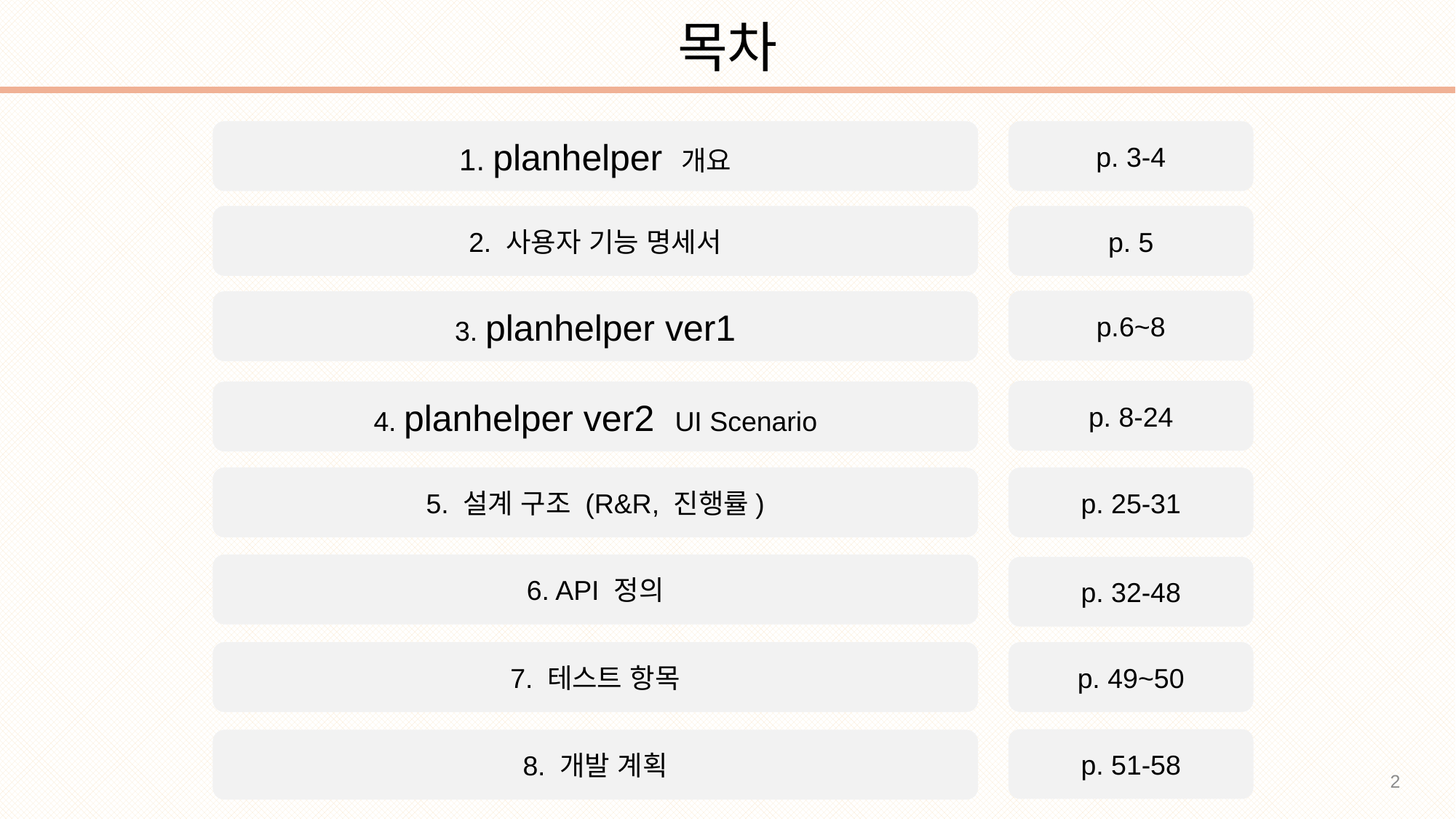

# 목차
p. 3-4
1. planhelper 개요
2. 사용자 기능 명세서
p. 5
p.6~8
3. planhelper ver1
p. 8-24
4. planhelper ver2  UI Scenario
p. 25-31
5. 설계 구조 (R&R, 진행률)
6. API 정의
p. 32-48
p. 49~50
7. 테스트 항목
p. 51-58
8. 개발 계획
2